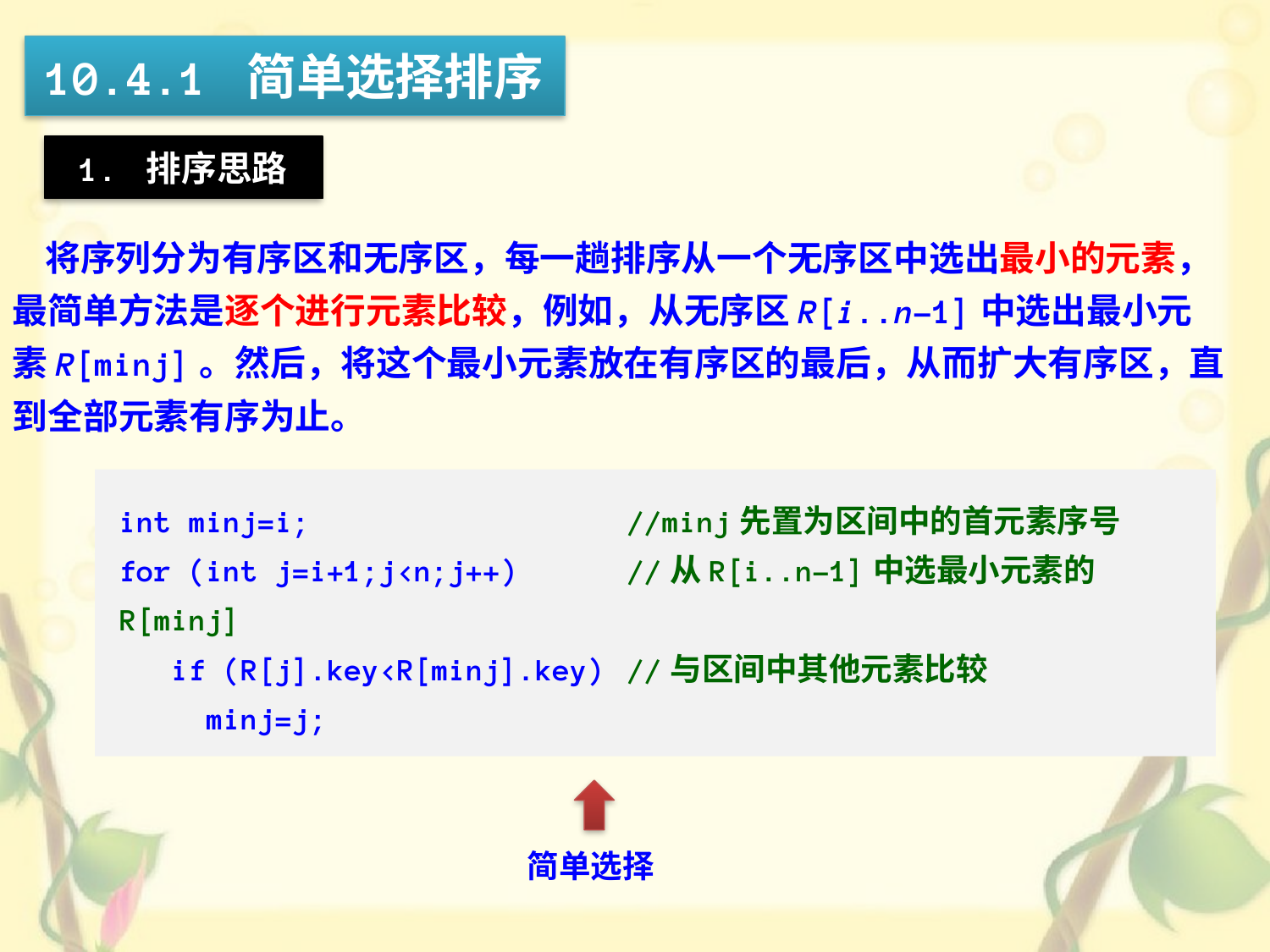

10.4.1 简单选择排序
1. 排序思路
   将序列分为有序区和无序区，每一趟排序从一个无序区中选出最小的元素，最简单方法是逐个进行元素比较，例如，从无序区R[i..n-1]中选出最小元素R[minj]。然后，将这个最小元素放在有序区的最后，从而扩大有序区，直到全部元素有序为止。
int minj=i;			//minj先置为区间中的首元素序号
for (int j=i+1;j<n;j++)	//从R[i..n-1]中选最小元素的R[minj]
   if (R[j].key<R[minj].key)	//与区间中其他元素比较
     minj=j;

简单选择